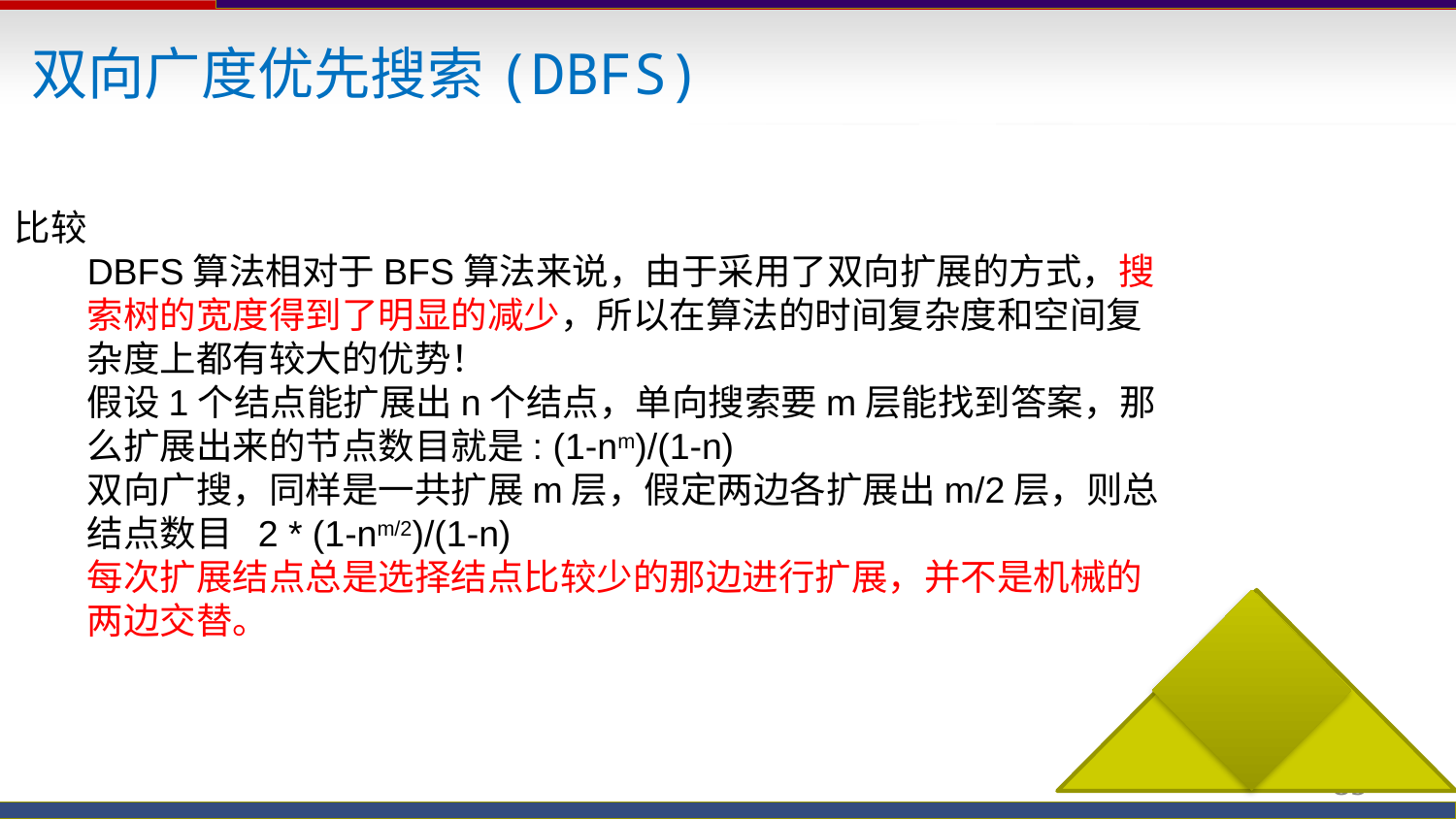

双向广度优先搜索(DBFS)
比较
DBFS算法相对于BFS算法来说，由于采用了双向扩展的方式，搜索树的宽度得到了明显的减少，所以在算法的时间复杂度和空间复杂度上都有较大的优势！
假设1个结点能扩展出n个结点，单向搜索要m层能找到答案，那么扩展出来的节点数目就是: (1-nm)/(1-n)
双向广搜，同样是一共扩展m层，假定两边各扩展出m/2层，则总结点数目  2 * (1-nm/2)/(1-n)
每次扩展结点总是选择结点比较少的那边进行扩展，并不是机械的两边交替。